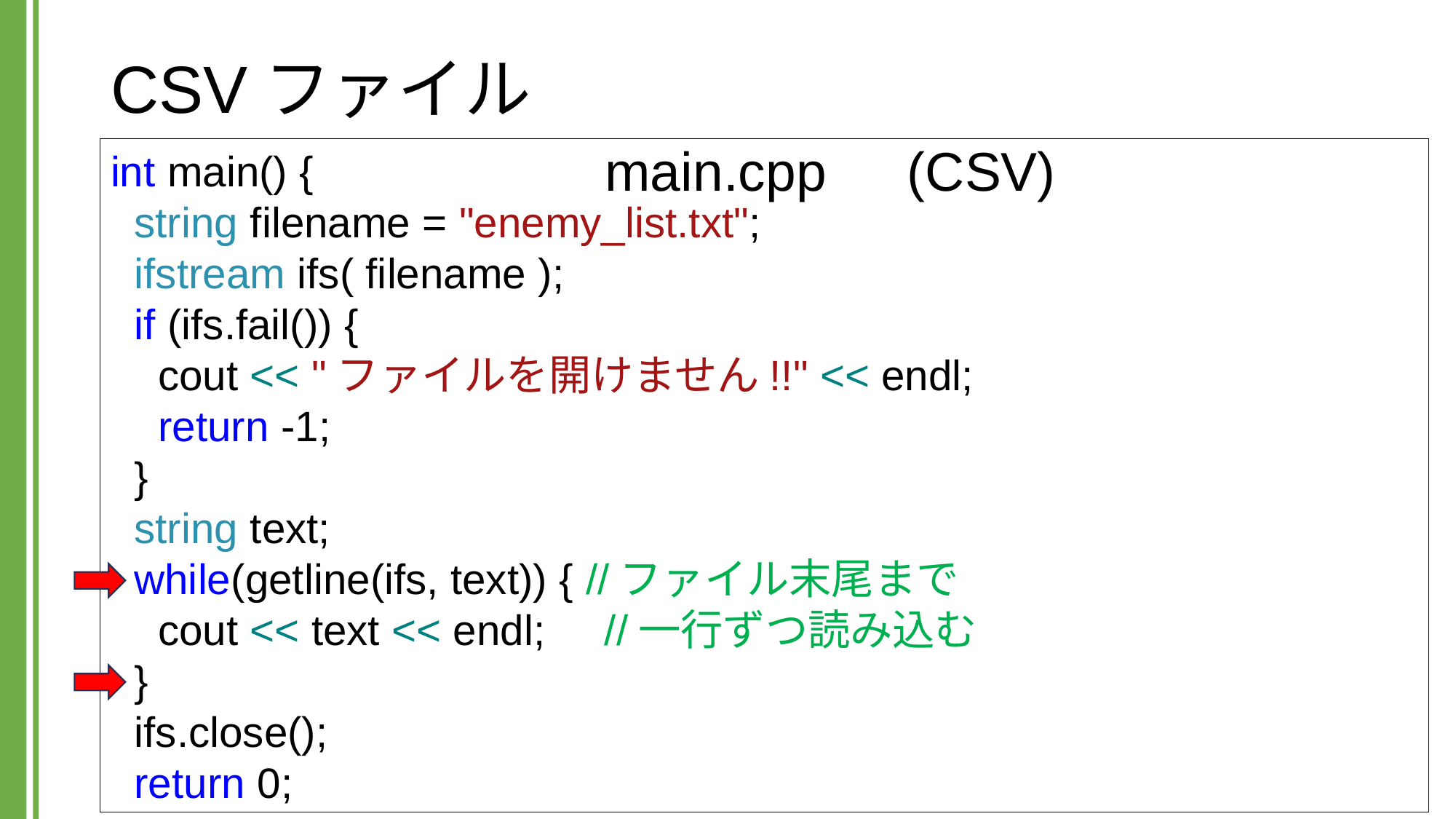

# CSVファイル
                　　　　　main.cpp　(CSV)

int main() {
  string filename = "enemy_list.txt";
  ifstream ifs( filename );
  if (ifs.fail()) {
    cout << "ファイルを開けません!!" << endl;
    return -1;
  }
  string text;
  while(getline(ifs, text)) { //ファイル末尾まで
    cout << text << endl;     //一行ずつ読み込む
  }
  ifs.close();
  return 0;